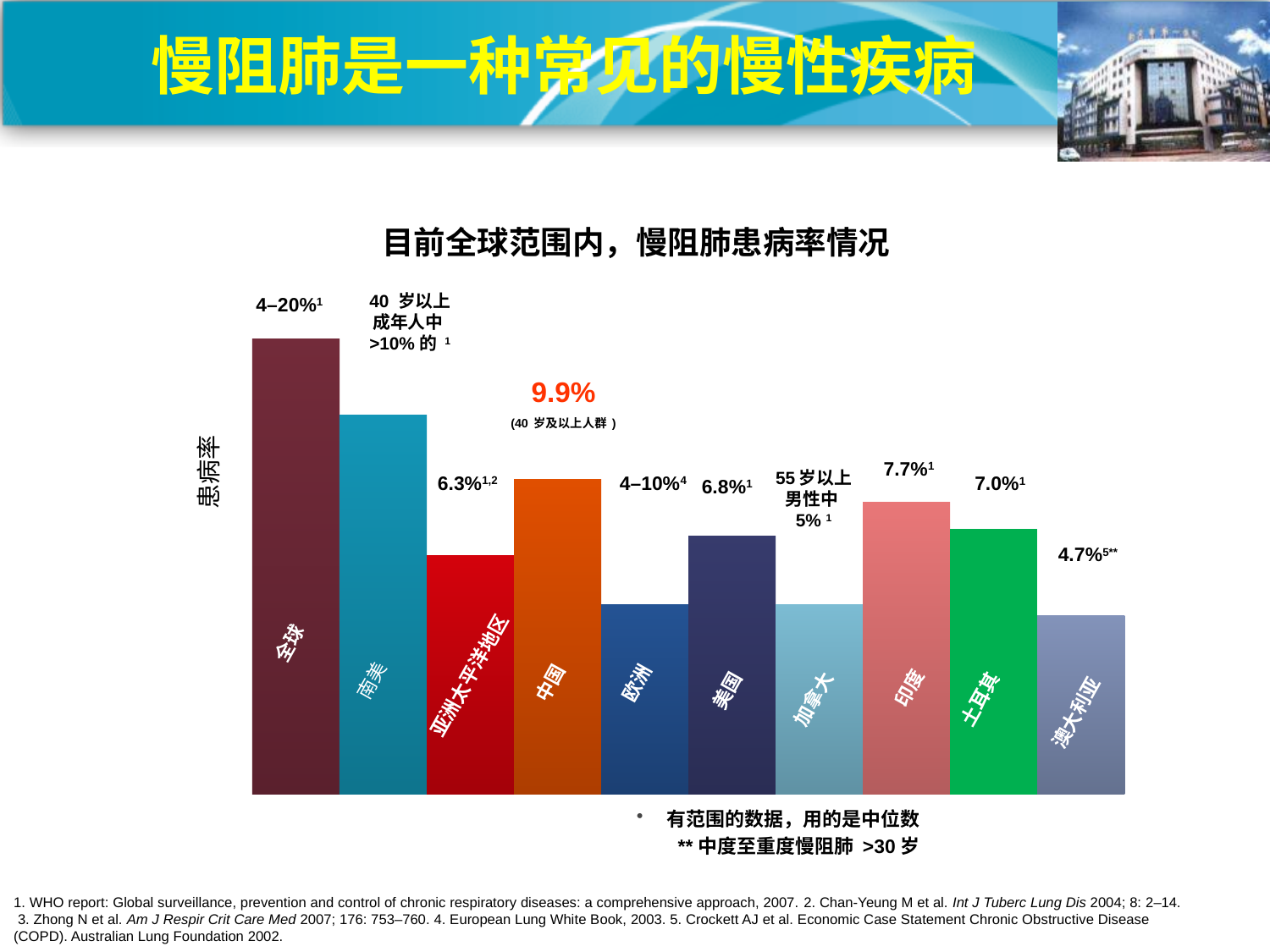

# 慢阻肺是一种常见的慢性疾病
目前全球范围内，慢阻肺患病率情况

### Chart

| Category | Globa*l | Latin America | Asia Pacific | China | Europ*e | United States | Canada | India | Turkey | Australia |
|---|---|---|---|---|---|---|---|---|---|---|
|  | 0.12 | 0.1 | 0.063 | 0.0830000000000003 | 0.0500000000000001 | 0.068 | 0.0500000000000001 | 0.0770000000000002 | 0.07 | 0.0470000000000001 |
40 岁以上成年人中>10%的 1
4–20%1
9.9%
(40岁及以上人群)
患病率
7.7%1
55岁以上男性中5% 1
6.3%1,2
4–10%4
7.0%1
6.8%1
4.7%5**
全球
亚洲太平洋地区
南美
中国
欧洲
印度
美国
加拿大
土耳其
澳大利亚
有范围的数据，用的是中位数
**中度至重度慢阻肺 >30岁
1. WHO report: Global surveillance, prevention and control of chronic respiratory diseases: a comprehensive approach, 2007. 2. Chan-Yeung M et al. Int J Tuberc Lung Dis 2004; 8: 2–14.   3. Zhong N et al. Am J Respir Crit Care Med 2007; 176: 753–760. 4. European Lung White Book, 2003. 5. Crockett AJ et al. Economic Case Statement Chronic Obstructive Disease (COPD). Australian Lung Foundation 2002.